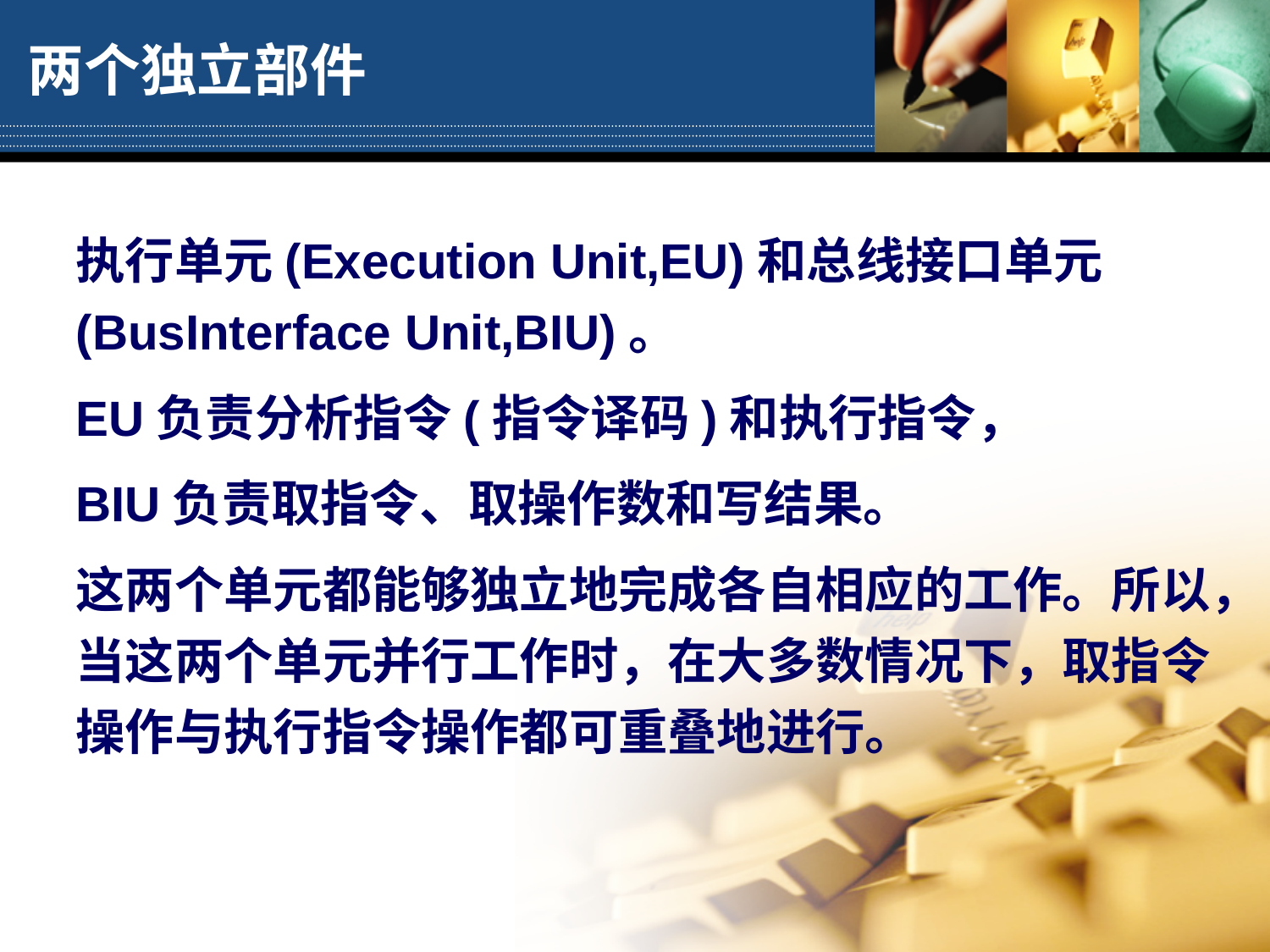

# 两个独立部件
执行单元(Execution Unit,EU)和总线接口单元(BusInterface Unit,BIU)。
EU负责分析指令(指令译码)和执行指令，
BIU负责取指令、取操作数和写结果。
这两个单元都能够独立地完成各自相应的工作。所以，当这两个单元并行工作时，在大多数情况下，取指令操作与执行指令操作都可重叠地进行。